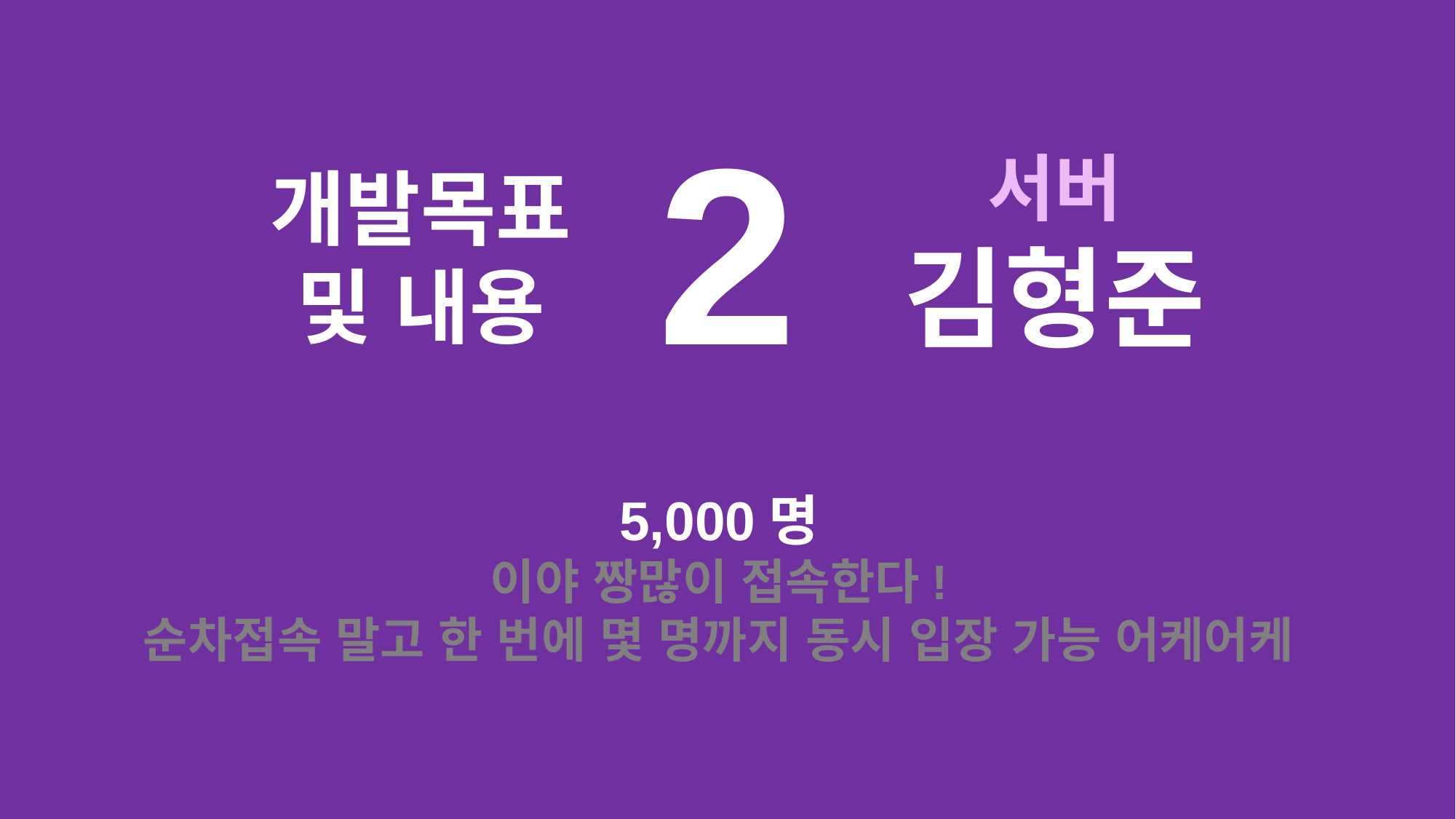

2
서버
김형준
개발목표
및 내용
5,000명
이야 짱많이 접속한다!
순차접속 말고 한 번에 몇 명까지 동시 입장 가능 어케어케